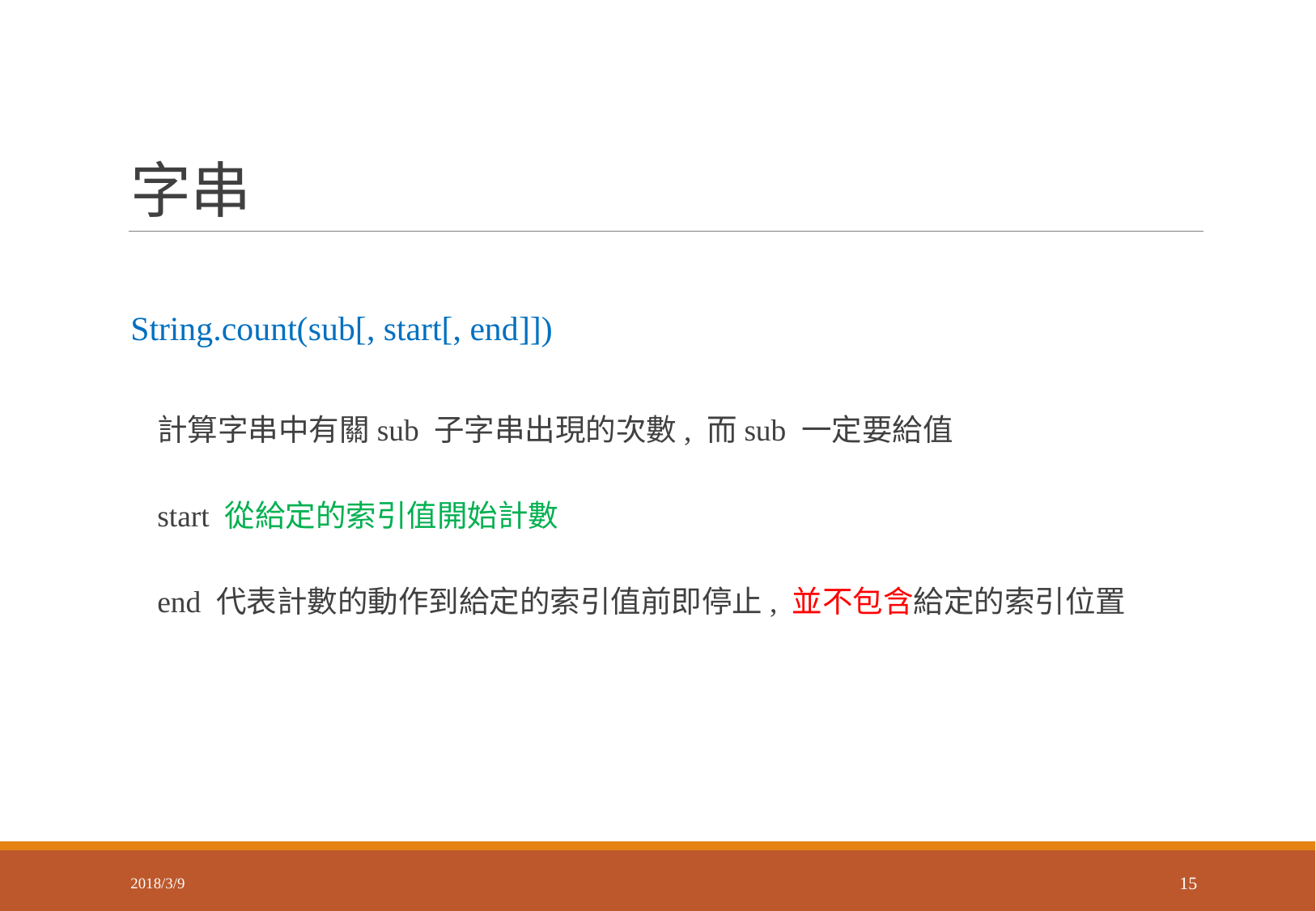

# 字串

String.count(sub[, start[, end]])

計算字串中有關sub 子字串出現的次數, 而sub 一定要給值

start 從給定的索引值開始計數

end 代表計數的動作到給定的索引值前即停止, 並不包含給定的索引位置
2018/3/9
15